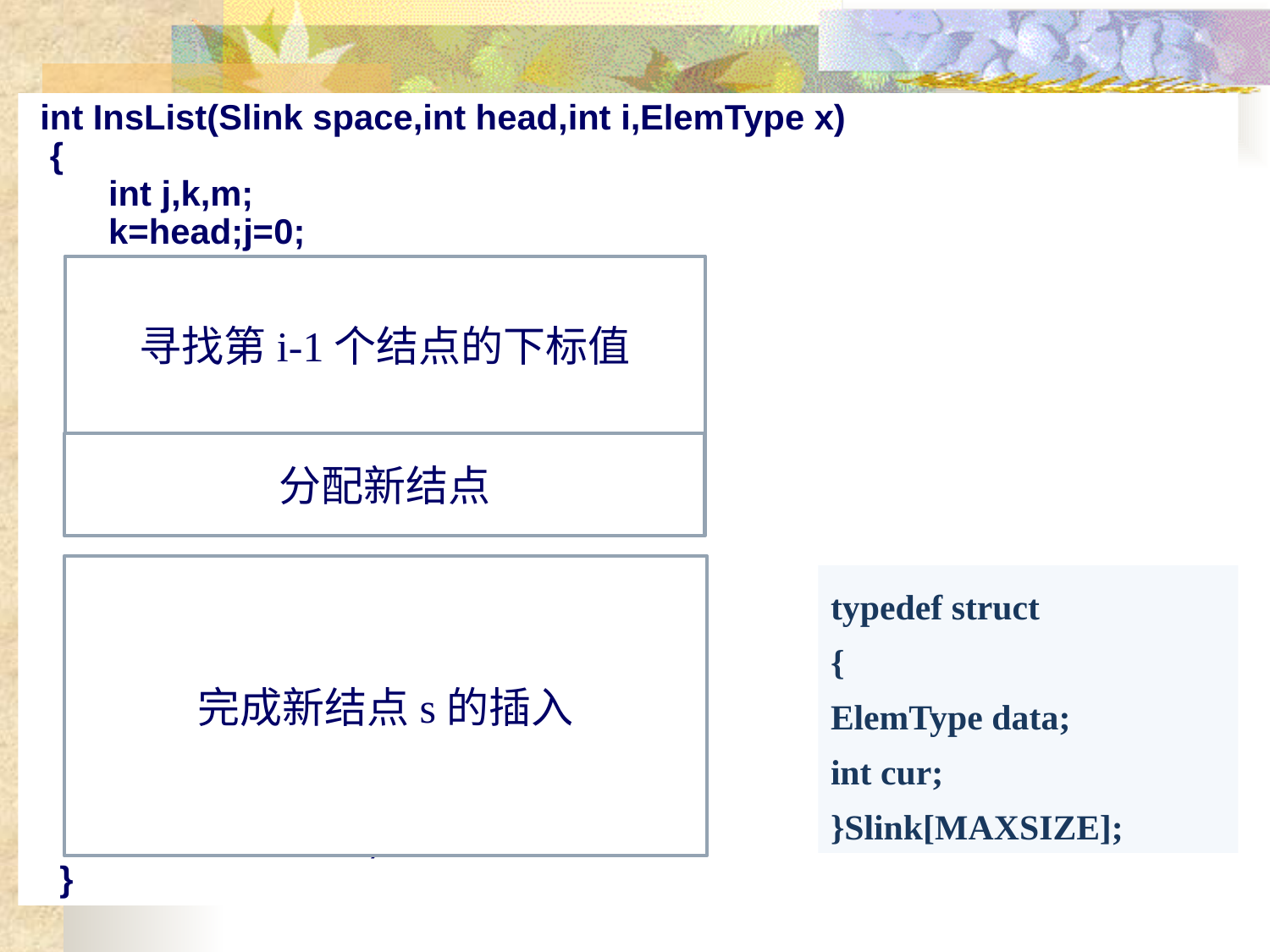

int InsList(Slink space,int head,int i,ElemType x)
  {
        int j,k,m;
        k=head;j=0;
        while(j<i-1)
        {
            	k=space[k].cur;
	j++;
        }

        	m=takeoff(space);

	if(m!=0)
	{
	space[m].data=x;
	space[m].cur=spack[k].cur;
	space[k].cur=m;
	return 1;
	}
	else return 0;
   }
寻找第i-1个结点的下标值
分配新结点
完成新结点s的插入
typedef struct
{
ElemType data;
int cur;
}Slink[MAXSIZE];
36